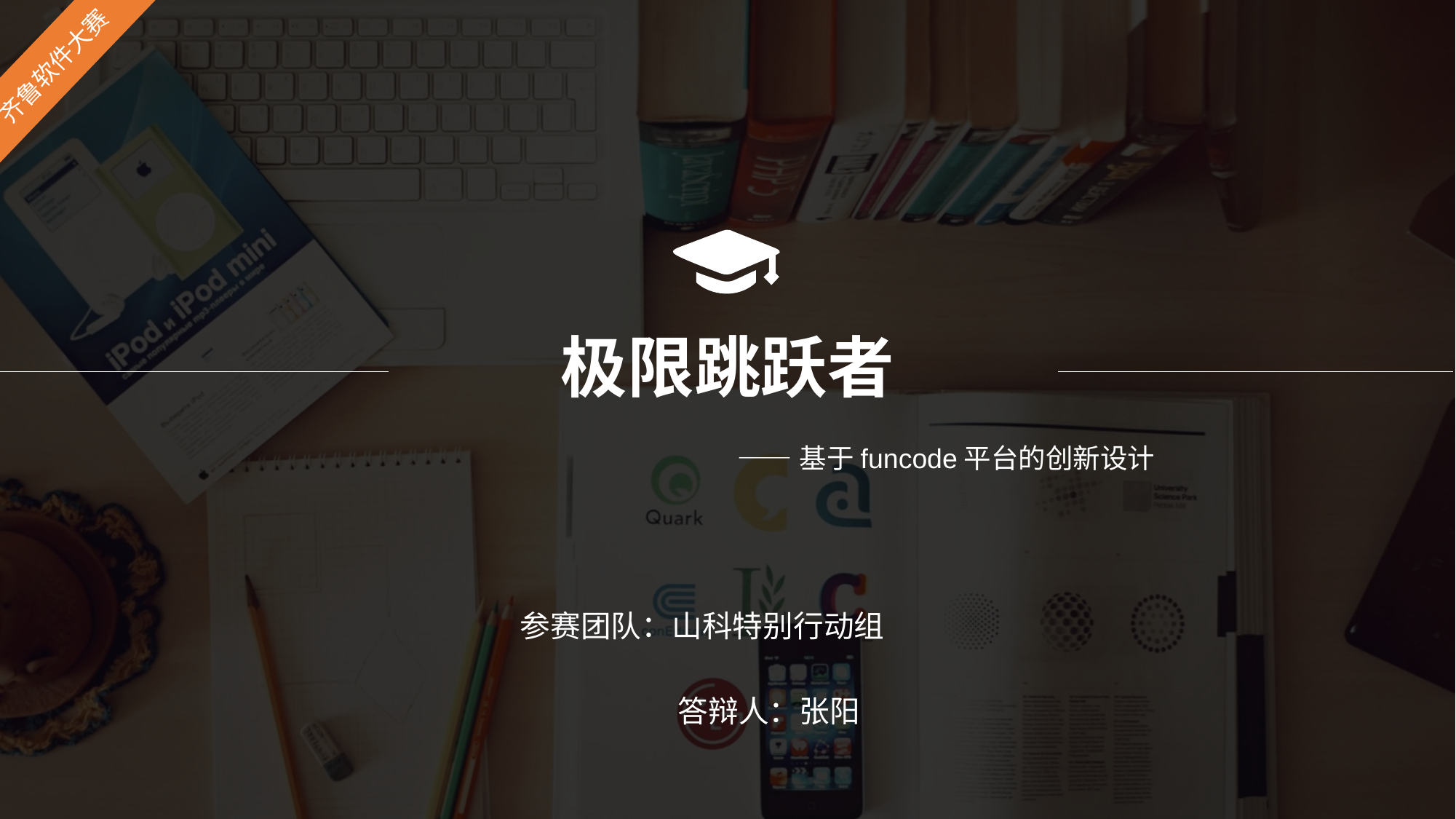

齐鲁软件大赛

极限跳跃者

                                                              ——基于funcode平台的创新设计
参赛团队：山科特别行动组
答辩人：张阳